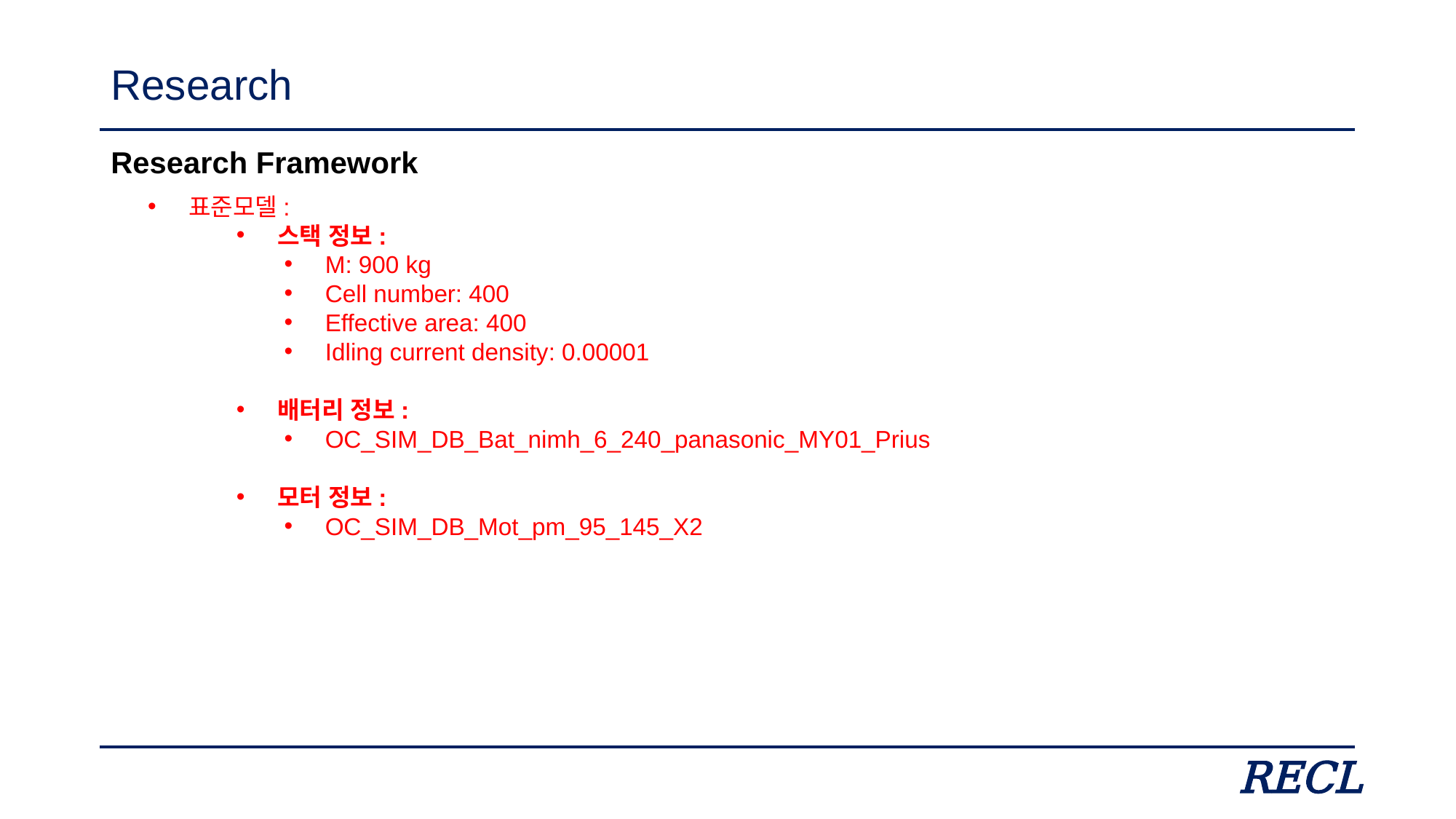

# Research
Research Framework

표준모델:
스택 정보:
M: 900 kg
Cell number: 400
Effective area: 400
Idling current density: 0.00001

배터리 정보:
OC_SIM_DB_Bat_nimh_6_240_panasonic_MY01_Prius

모터 정보:
OC_SIM_DB_Mot_pm_95_145_X2

RECL